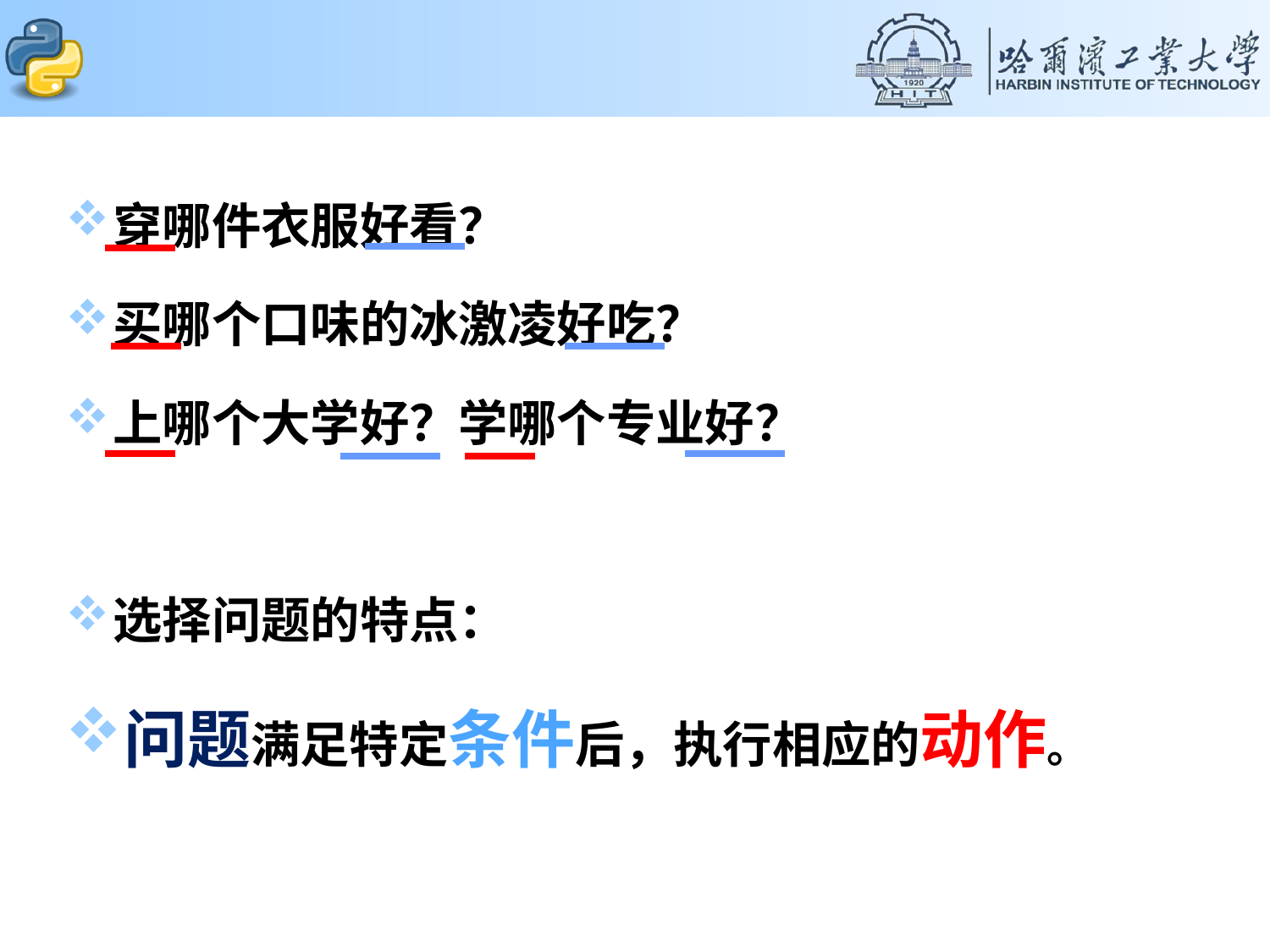

#
穿哪件衣服好看？
买哪个口味的冰激凌好吃？
上哪个大学好？学哪个专业好？

选择问题的特点：
问题满足特定条件后，执行相应的动作。